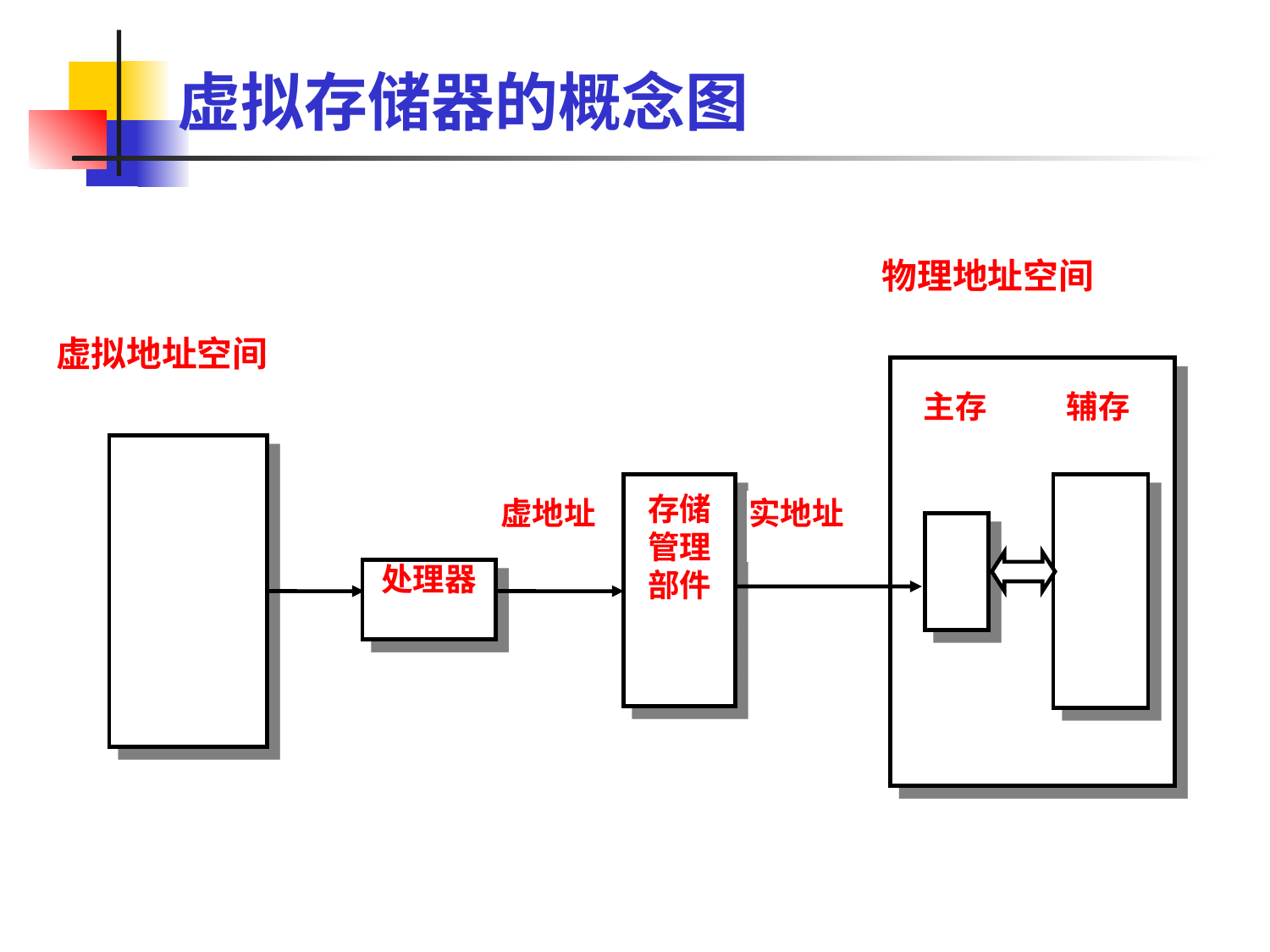

虚拟存储器的概念图
物理地址空间
虚拟地址空间

主存
辅存

存储
管理
部件

虚地址
实地址

处理器